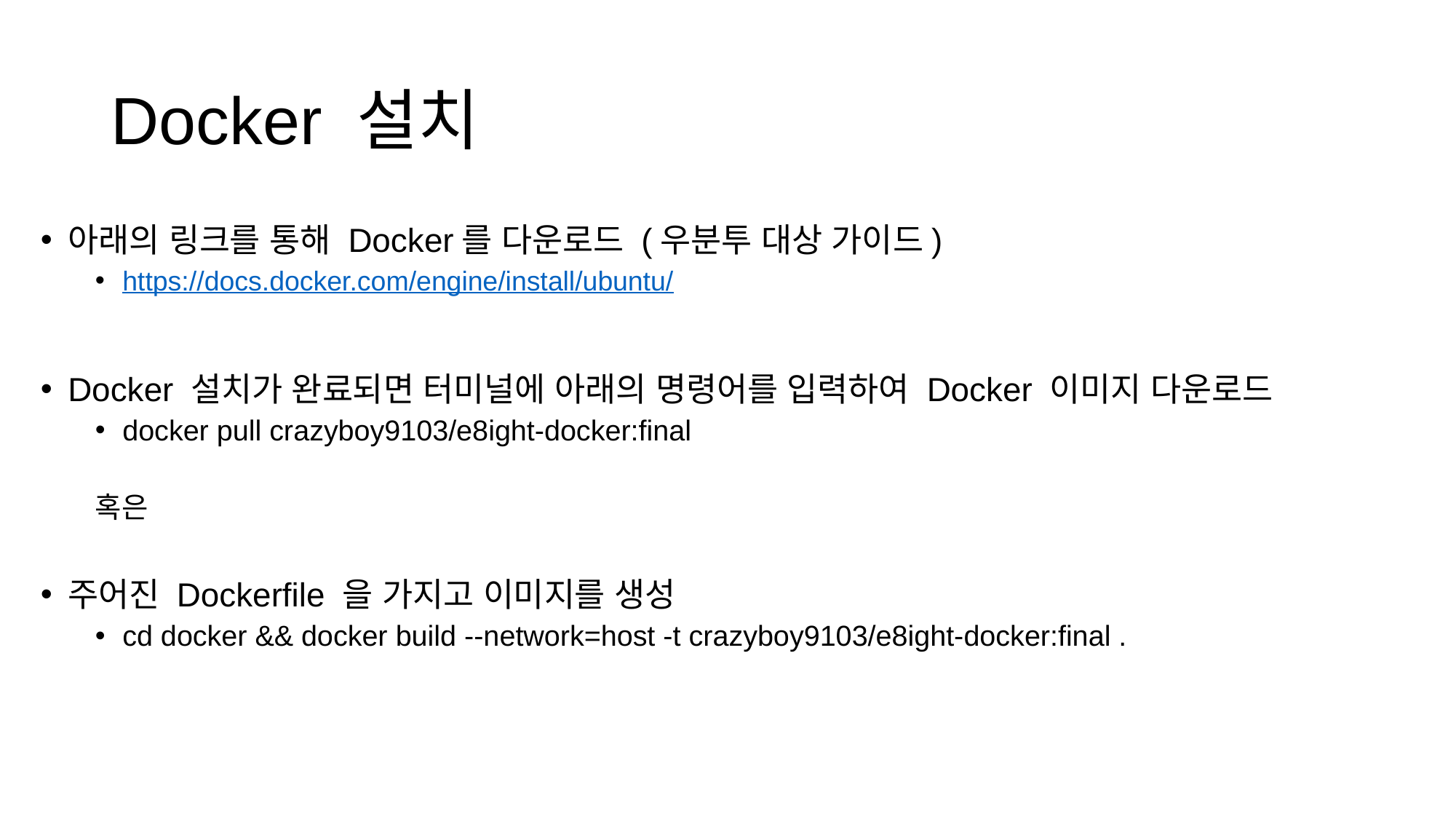

# Docker 설치
아래의 링크를 통해 Docker를 다운로드 (우분투 대상 가이드)
https://docs.docker.com/engine/install/ubuntu/

Docker 설치가 완료되면 터미널에 아래의 명령어를 입력하여 Docker 이미지 다운로드
docker pull crazyboy9103/e8ight-docker:final

혹은

주어진 Dockerfile 을 가지고 이미지를 생성
cd docker && docker build --network=host -t crazyboy9103/e8ight-docker:final .